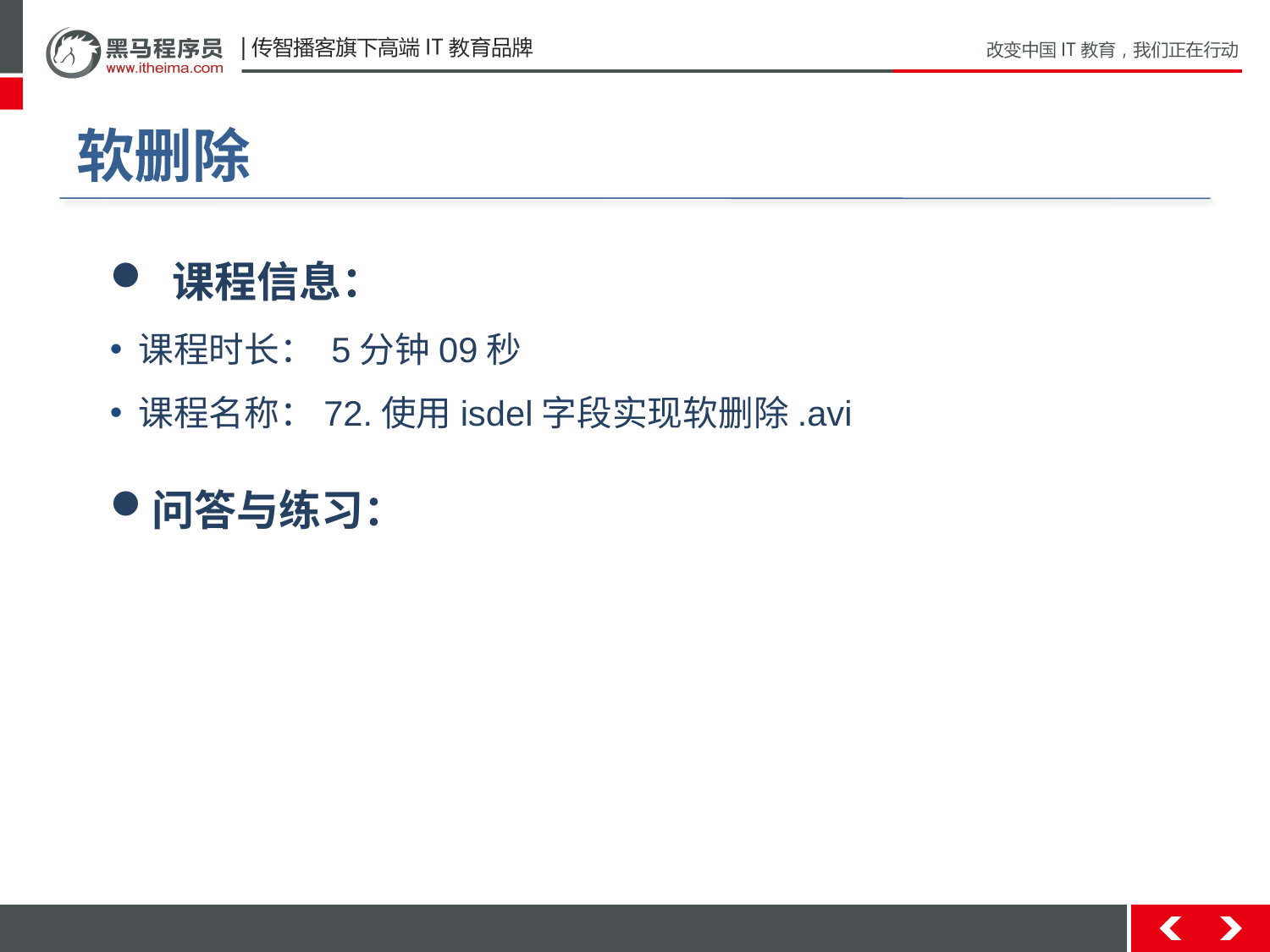

# 软删除
 课程信息：
 课程时长： 5分钟09秒
 课程名称：72.使用isdel字段实现软删除.avi
问答与练习：